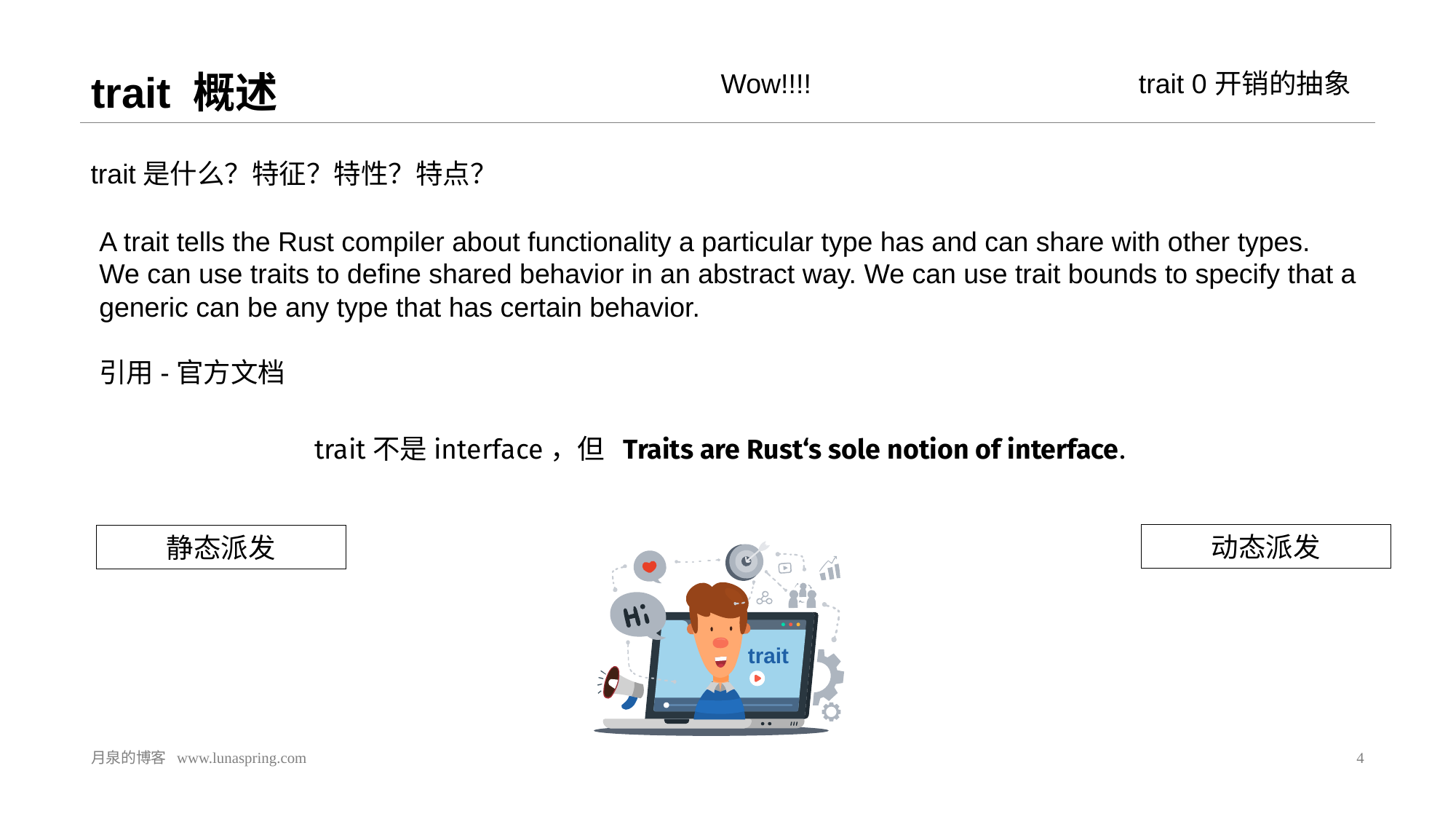

# trait 概述
Wow!!!!                                           trait 0开销的抽象
trait是什么？特征？特性？特点？
A trait tells the Rust compiler about functionality a particular type has and can share with other types. We can use traits to define shared behavior in an abstract way. We can use trait bounds to specify that a generic can be any type that has certain behavior.

引用-官方文档
trait不是interface，但  Traits are Rust‘s sole notion of interface.
动态派发
静态派发

trait

月泉的博客  www.lunaspring.com
4